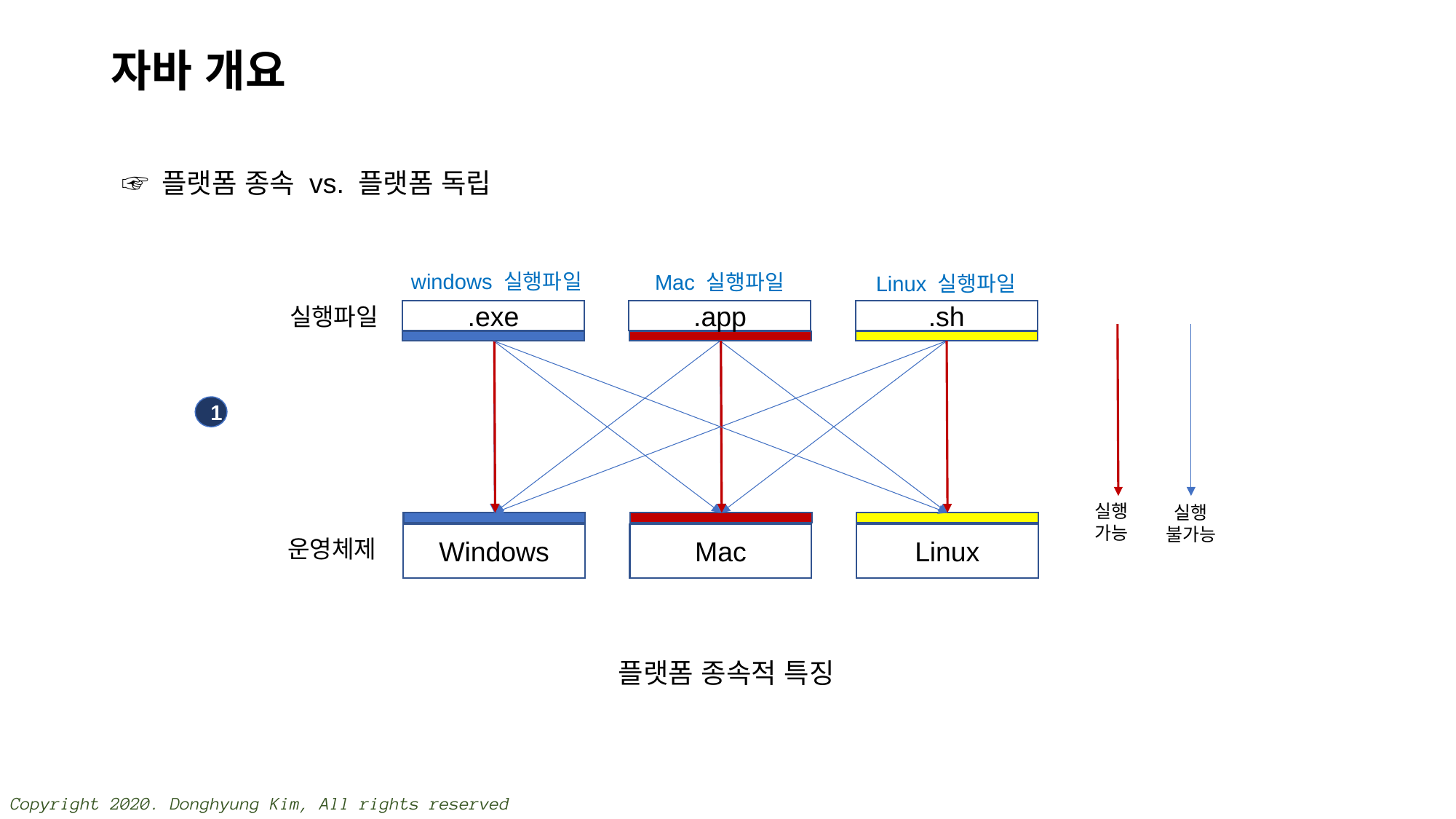

# 자바 개요
☞ 플랫폼 종속 vs. 플랫폼 독립
 windows 실행파일
Mac 실행파일
Linux 실행파일
실행파일
.exe
.app
.sh
실행
가능
실행
불가능

1

Windows
Mac
Linux
운영체제
플랫폼 종속적 특징